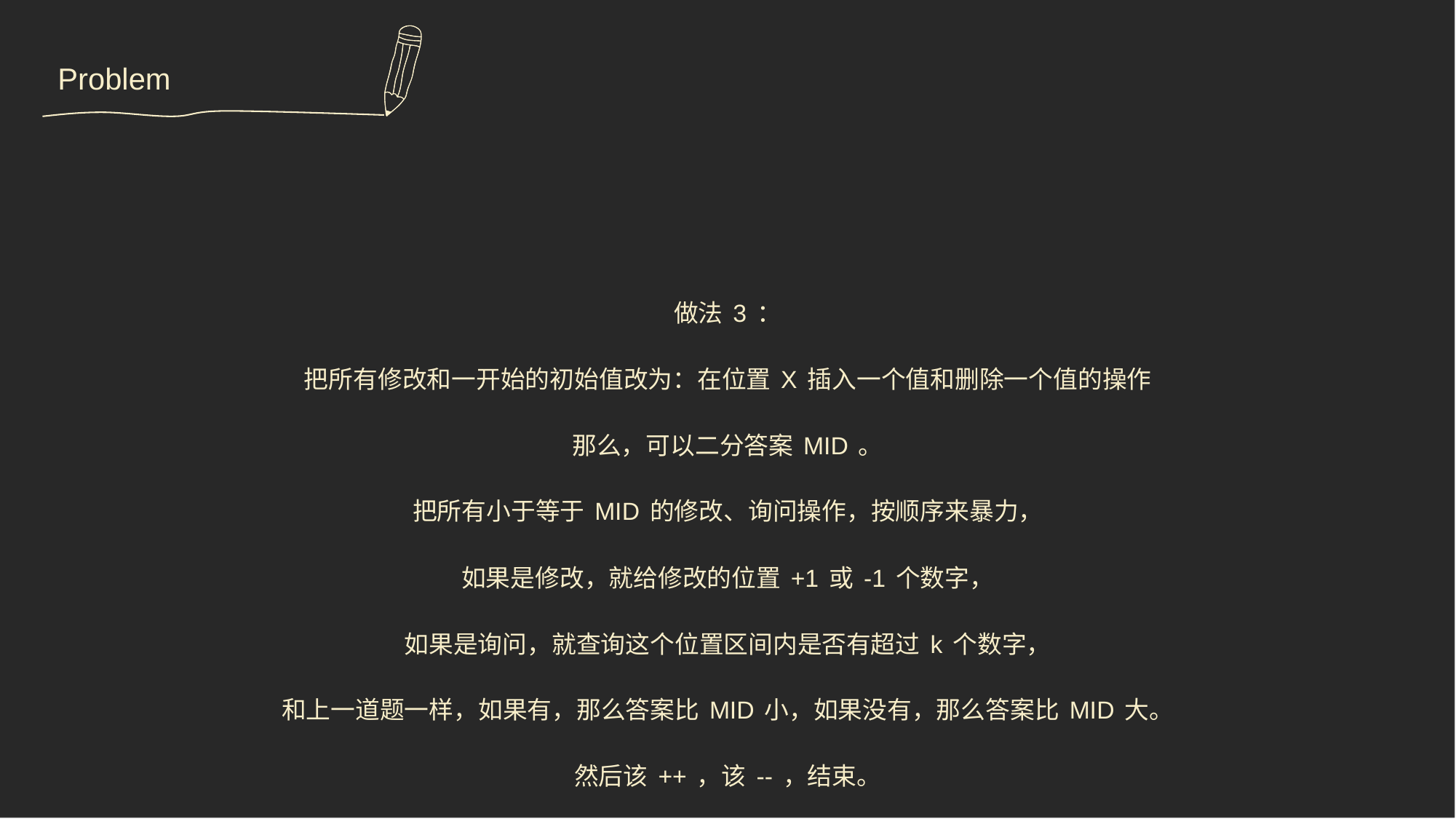

Problem

做法3：
把所有修改和一开始的初始值改为：在位置X插入一个值和删除一个值的操作
那么，可以二分答案MID。
把所有小于等于MID的修改、询问操作，按顺序来暴力，
如果是修改，就给修改的位置+1或-1个数字，
如果是询问，就查询这个位置区间内是否有超过k个数字，
和上一道题一样，如果有，那么答案比MID小，如果没有，那么答案比MID大。
然后该++，该--，结束。
复杂度qlognlogn